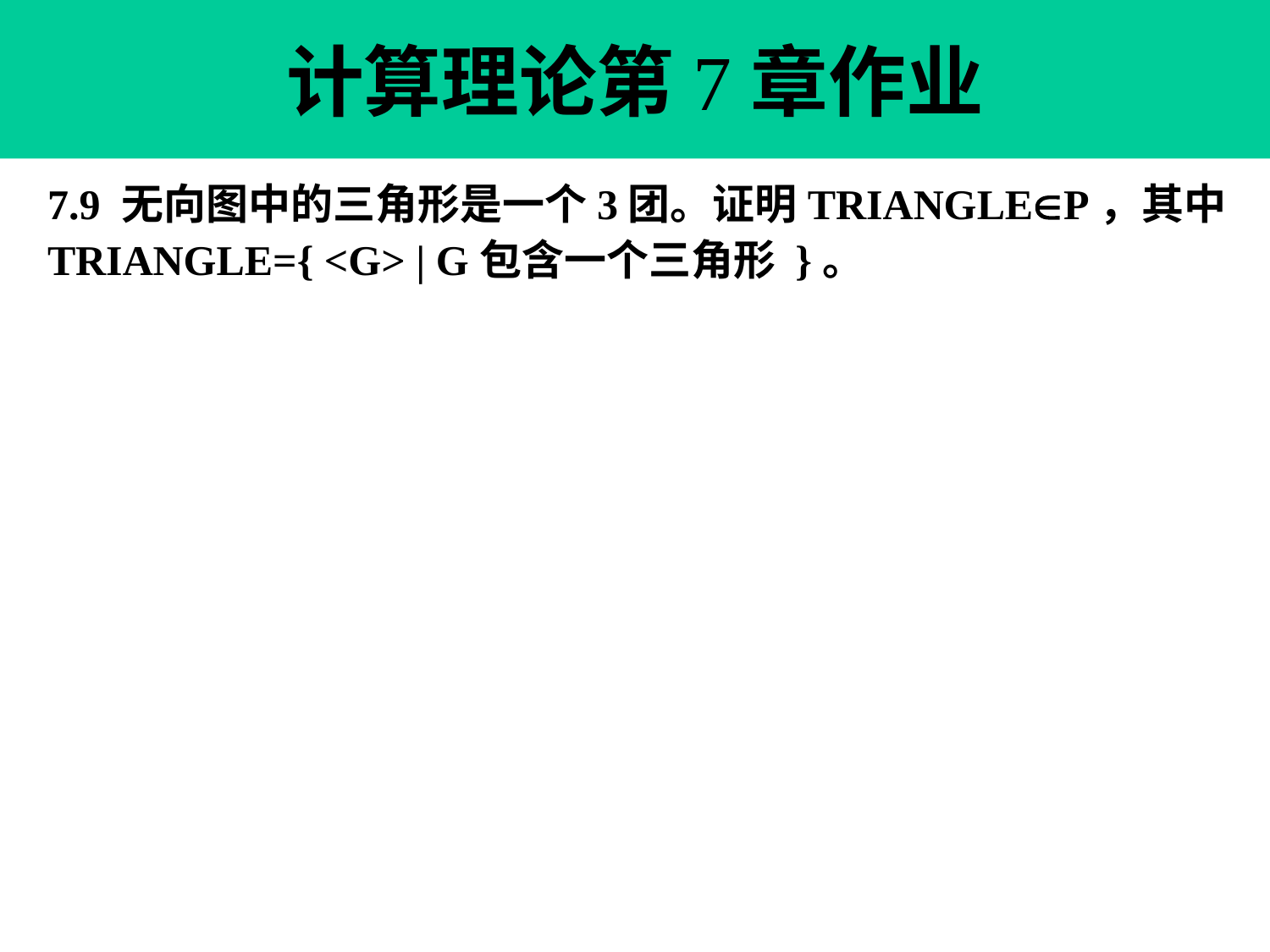

计算理论第7章作业

7.9 无向图中的三角形是一个3团。证明TRIANGLE∈P，其中TRIANGLE={ <G> | G包含一个三角形 }。